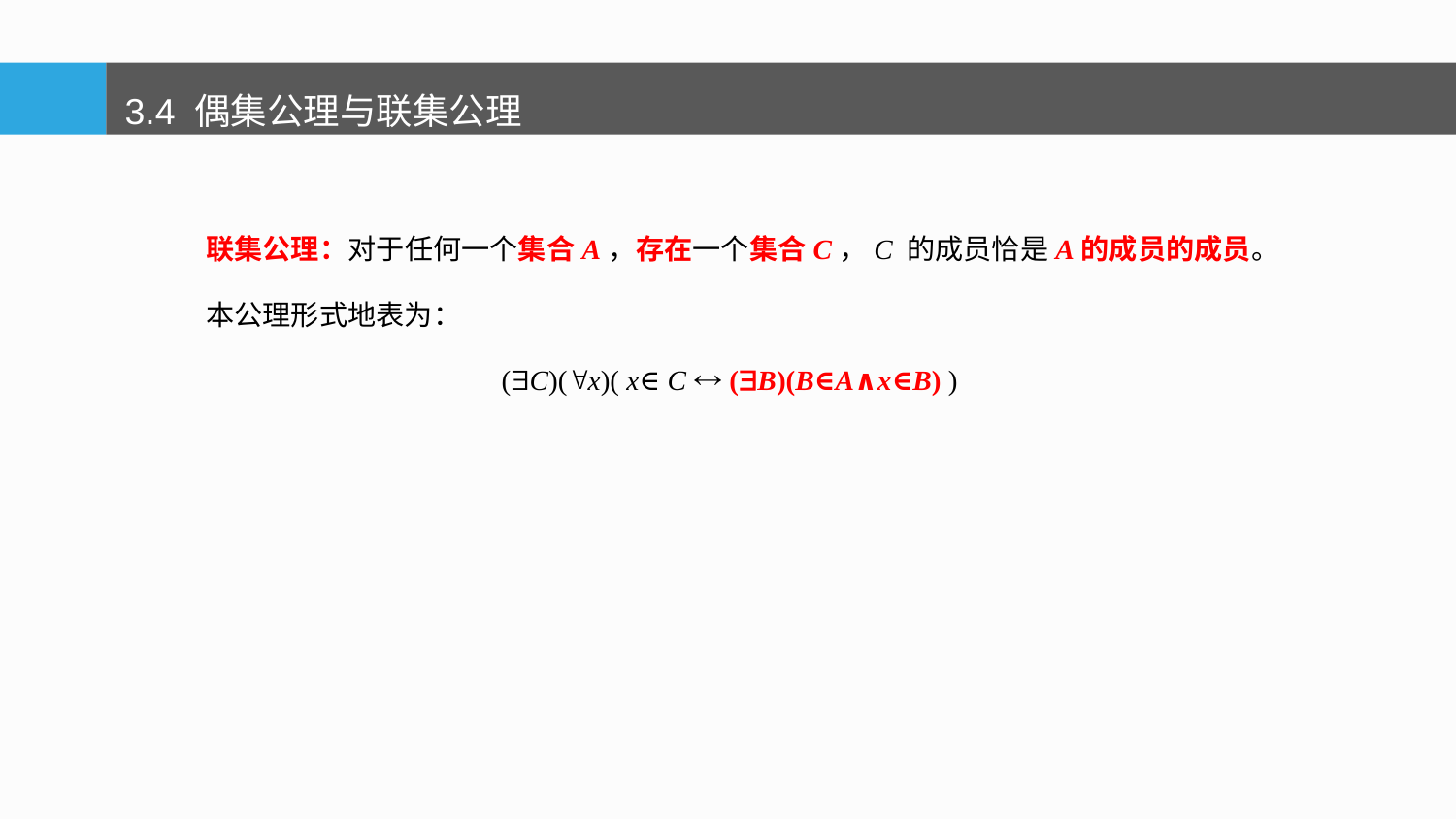

3.4 偶集公理与联集公理

联集公理：对于任何一个集合A，存在一个集合C，C 的成员恰是A的成员的成员。
本公理形式地表为：
                                          (∃C)(∀x)( x∈C ↔ (∃B)(B∈A∧x∈B) )